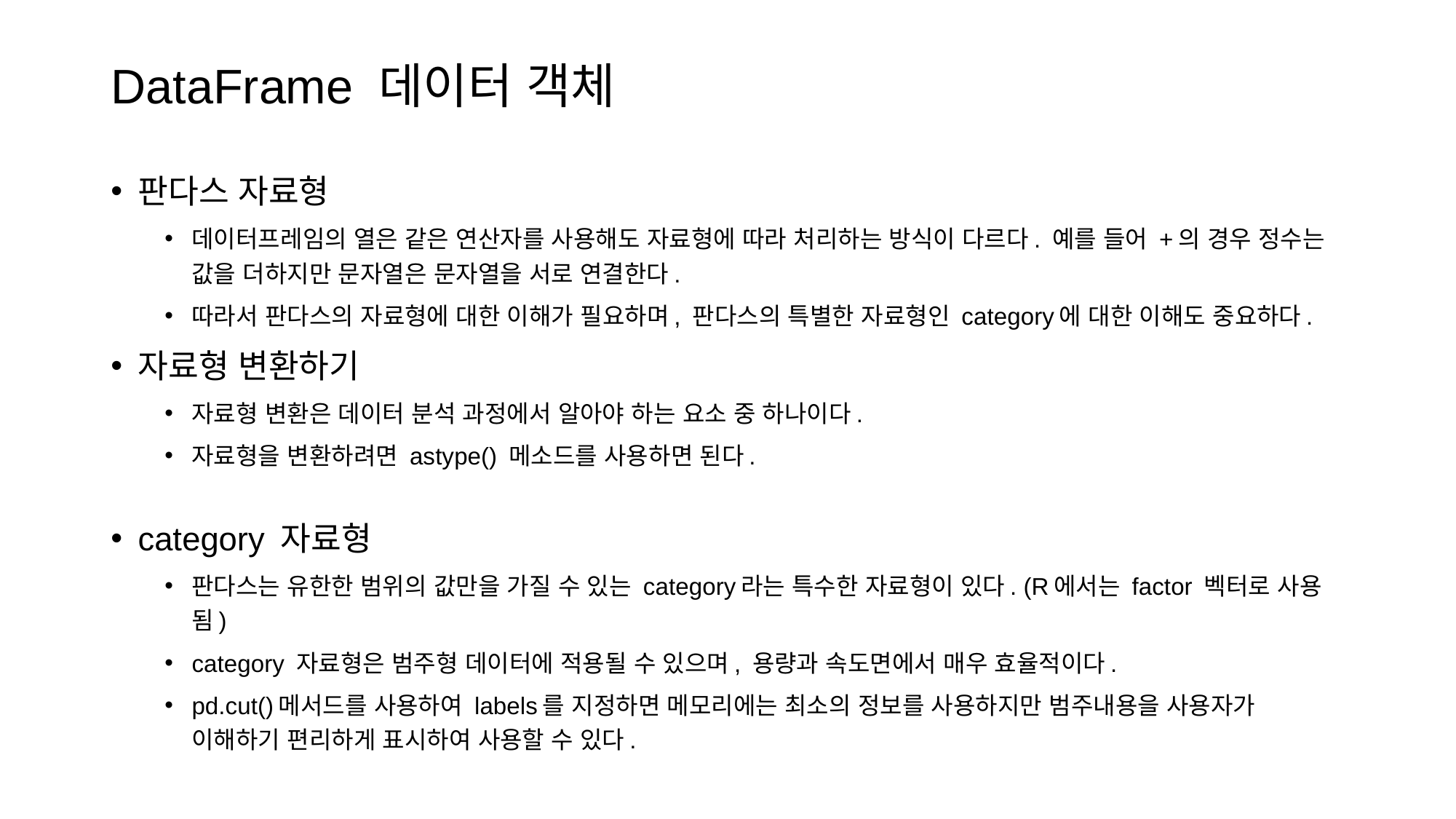

# DataFrame 데이터 객체
판다스 자료형
데이터프레임의 열은 같은 연산자를 사용해도 자료형에 따라 처리하는 방식이 다르다. 예를 들어 +의 경우 정수는 값을 더하지만 문자열은 문자열을 서로 연결한다.
따라서 판다스의 자료형에 대한 이해가 필요하며, 판다스의 특별한 자료형인 category에 대한 이해도 중요하다.
자료형 변환하기
자료형 변환은 데이터 분석 과정에서 알아야 하는 요소 중 하나이다.
자료형을 변환하려면 astype() 메소드를 사용하면 된다.

category 자료형
판다스는 유한한 범위의 값만을 가질 수 있는 category라는 특수한 자료형이 있다. (R에서는 factor 벡터로 사용됨)
category 자료형은 범주형 데이터에 적용될 수 있으며, 용량과 속도면에서 매우 효율적이다.
pd.cut()메서드를 사용하여 labels를 지정하면 메모리에는 최소의 정보를 사용하지만 범주내용을 사용자가 이해하기 편리하게 표시하여 사용할 수 있다.